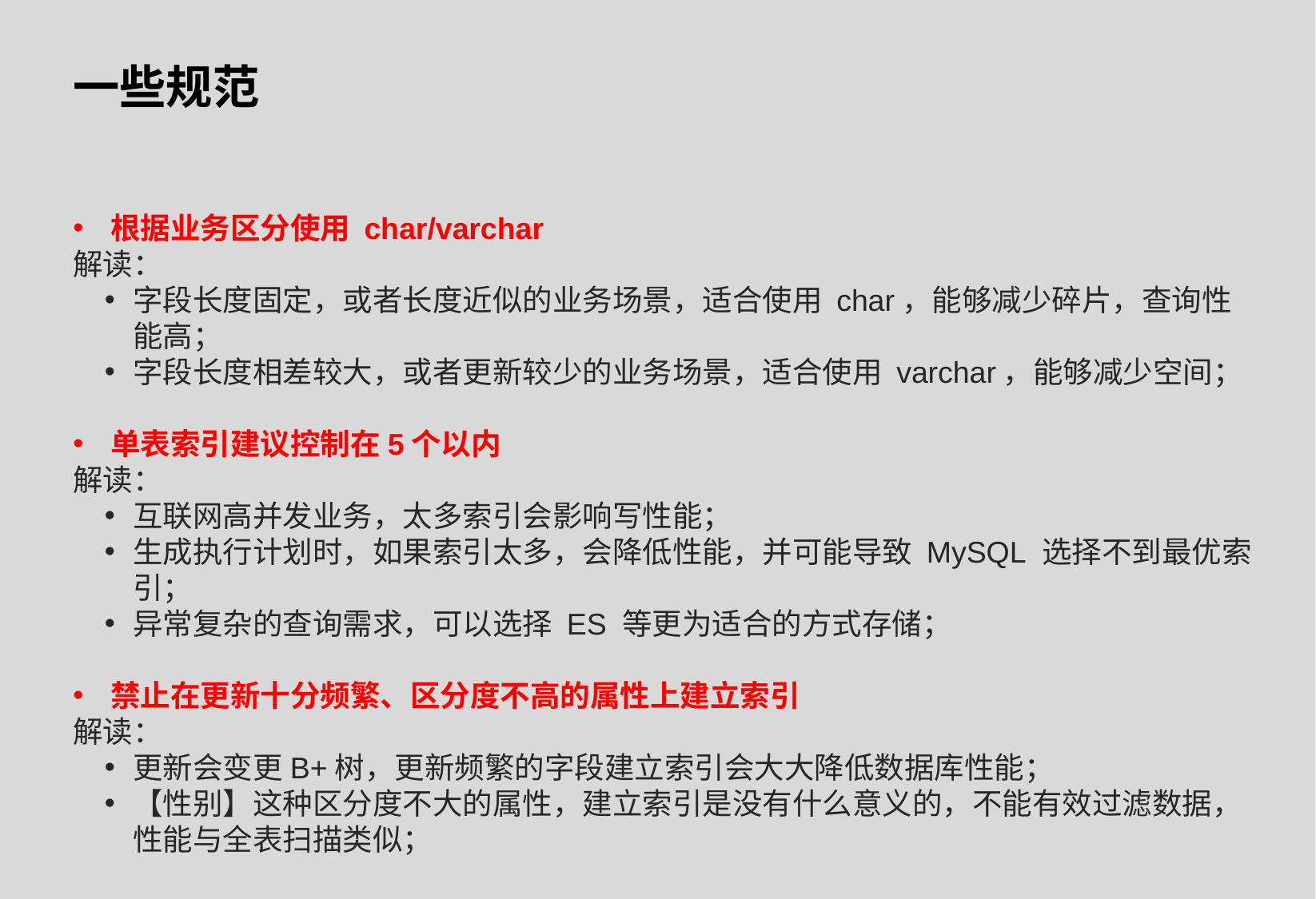

一些规范
根据业务区分使用 char/varchar
解读：
字段长度固定，或者长度近似的业务场景，适合使用 char，能够减少碎片，查询性能高；
字段长度相差较大，或者更新较少的业务场景，适合使用 varchar，能够减少空间；

单表索引建议控制在5个以内
解读：
互联网高并发业务，太多索引会影响写性能；
生成执行计划时，如果索引太多，会降低性能，并可能导致 MySQL 选择不到最优索引；
异常复杂的查询需求，可以选择 ES 等更为适合的方式存储；

禁止在更新十分频繁、区分度不高的属性上建立索引
解读：
更新会变更B+树，更新频繁的字段建立索引会大大降低数据库性能；
【性别】这种区分度不大的属性，建立索引是没有什么意义的，不能有效过滤数据，性能与全表扫描类似；